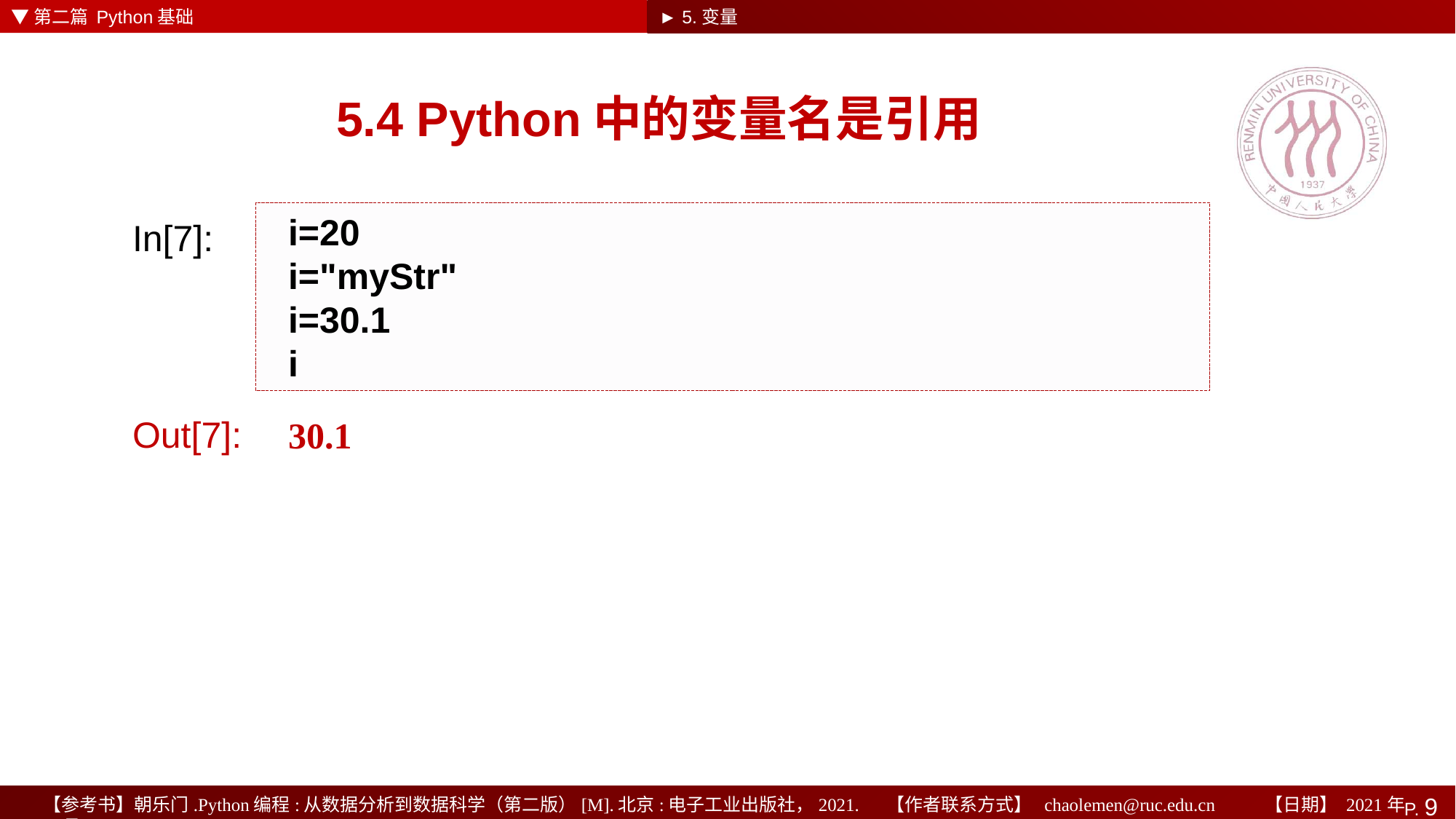

▼第二篇 Python基础
► 5.变量
# 5.4 Python中的变量名是引用
i=20
i="myStr"
i=30.1
i
In[7]:
30.1
Out[7]: